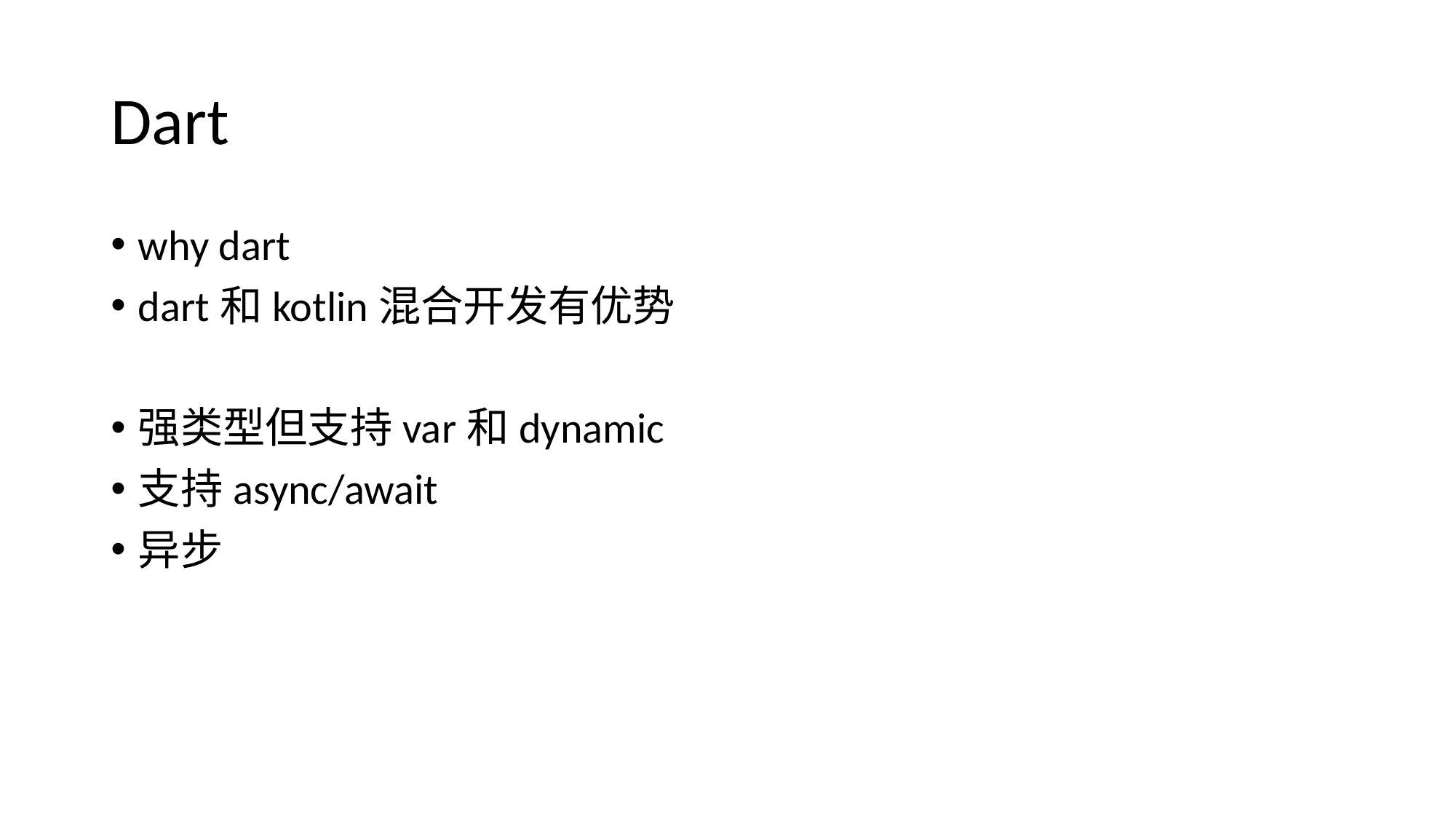

# Dart
why dart
dart和kotlin混合开发有优势

强类型但支持var和dynamic
支持async/await
异步